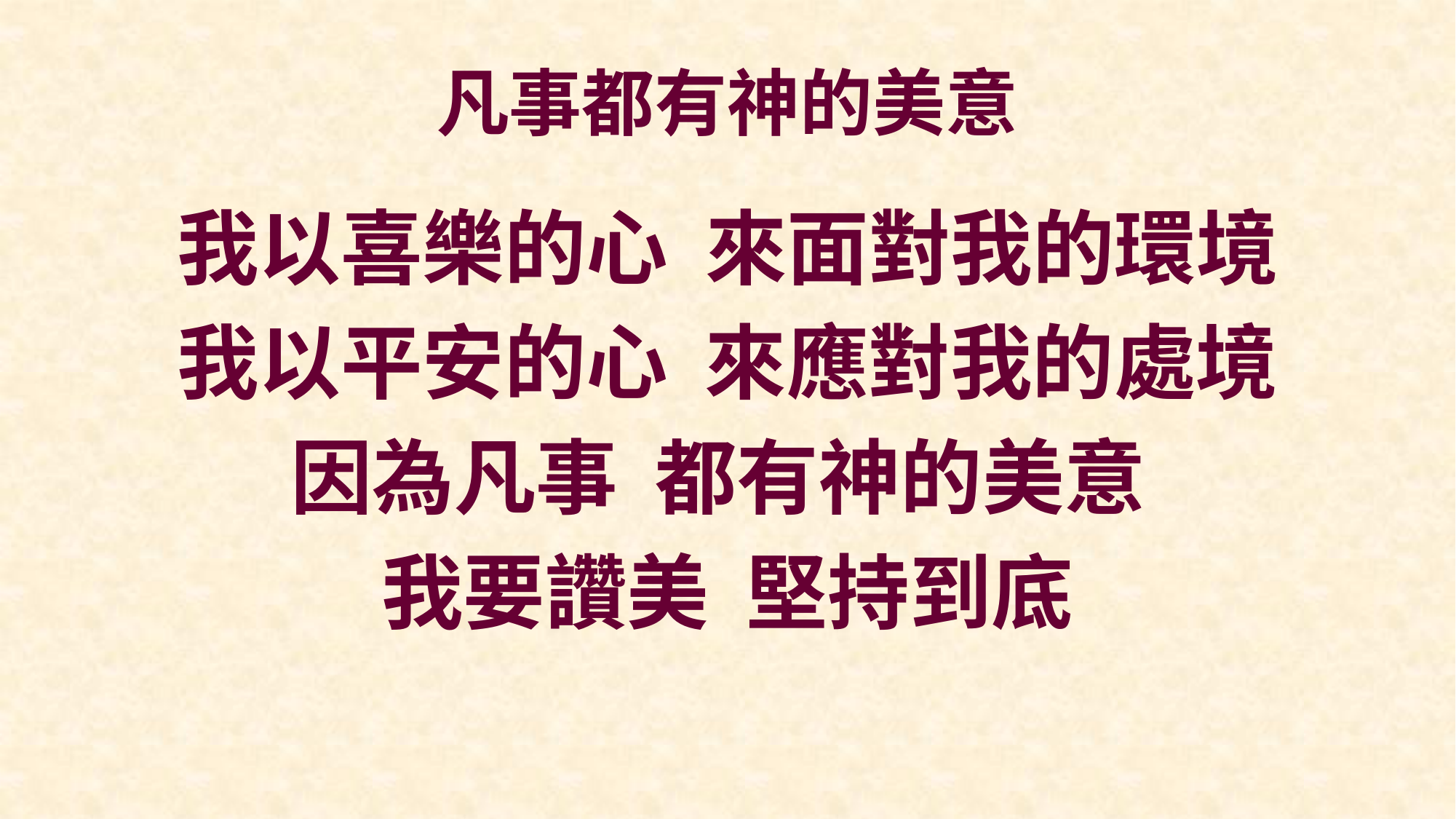

# 凡事都有神的美意
我以喜樂的心  來面對我的環境
我以平安的心  來應對我的處境
因為凡事  都有神的美意
我要讚美  堅持到底